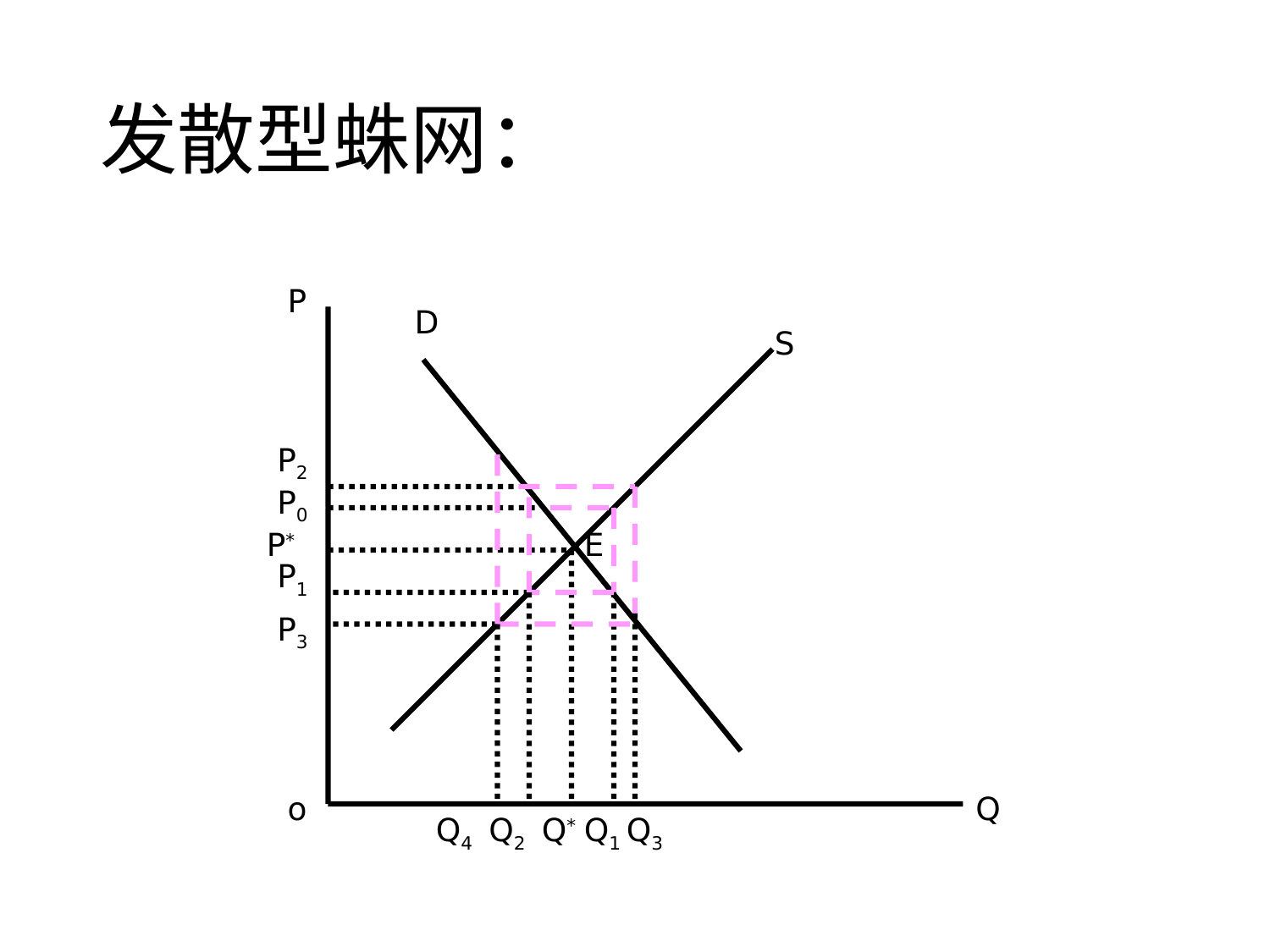

# 发散型蛛网：

P
D

S

P2

P0

P*
E
P1

P3

o
Q

Q4
Q2
Q*
Q1
Q3